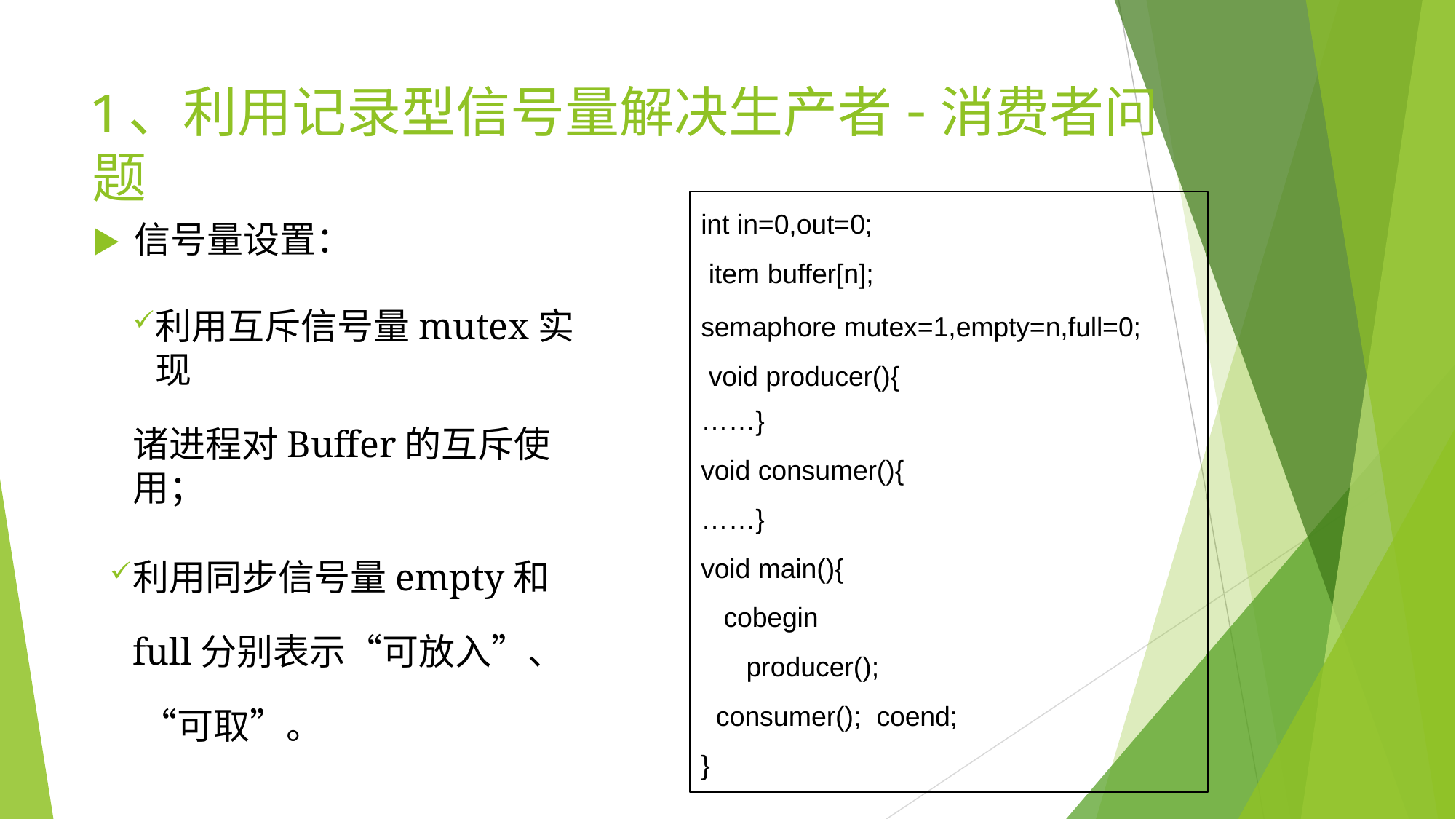

# 1、利用记录型信号量解决生产者-消费者问题
int in=0,out=0;  item buffer[n];
semaphore mutex=1,empty=n,full=0;  void producer(){
……}
void consumer(){
……}
void main(){  cobegin
producer();	consumer();  coend;

▶	信号量设置：

利用互斥信号量mutex实现
诸进程对Buffer的互斥使用；
利用同步信号量empty和 full分别表示“可放入”、  “可取”。
}